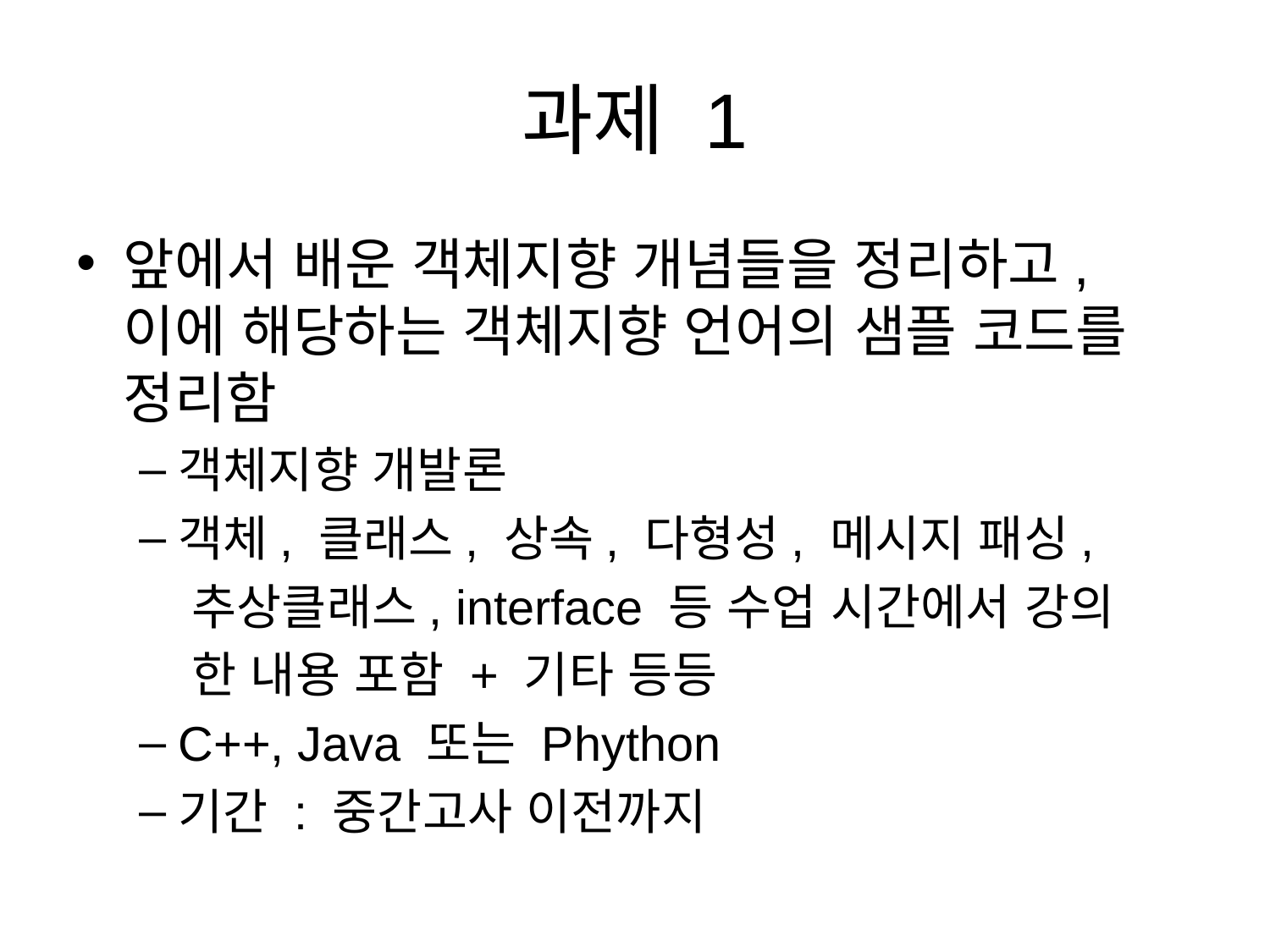

# 과제 1
앞에서 배운 객체지향 개념들을 정리하고, 이에 해당하는 객체지향 언어의 샘플 코드를 정리함
객체지향 개발론
객체, 클래스, 상속, 다형성, 메시지 패싱,
   추상클래스, interface 등 수업 시간에서 강의
   한 내용 포함 + 기타 등등
C++, Java 또는 Phython
기간 : 중간고사 이전까지